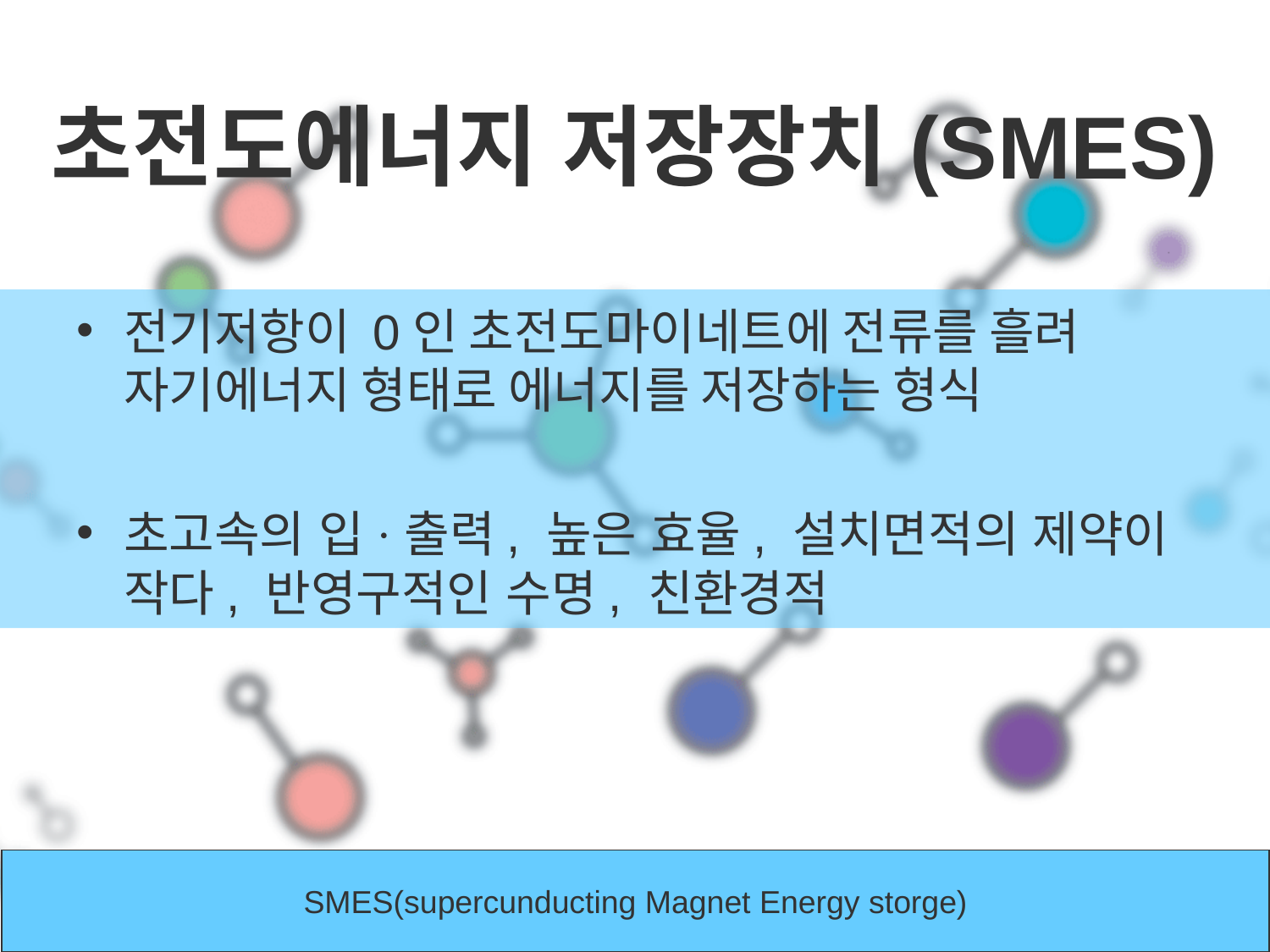

초전도에너지 저장장치(SMES)

전기저항이 0인 초전도마이네트에 전류를 흘려 자기에너지 형태로 에너지를 저장하는 형식

초고속의 입ㆍ출력, 높은 효율, 설치면적의 제약이 작다, 반영구적인 수명, 친환경적
SMES(supercunducting Magnet Energy storge)